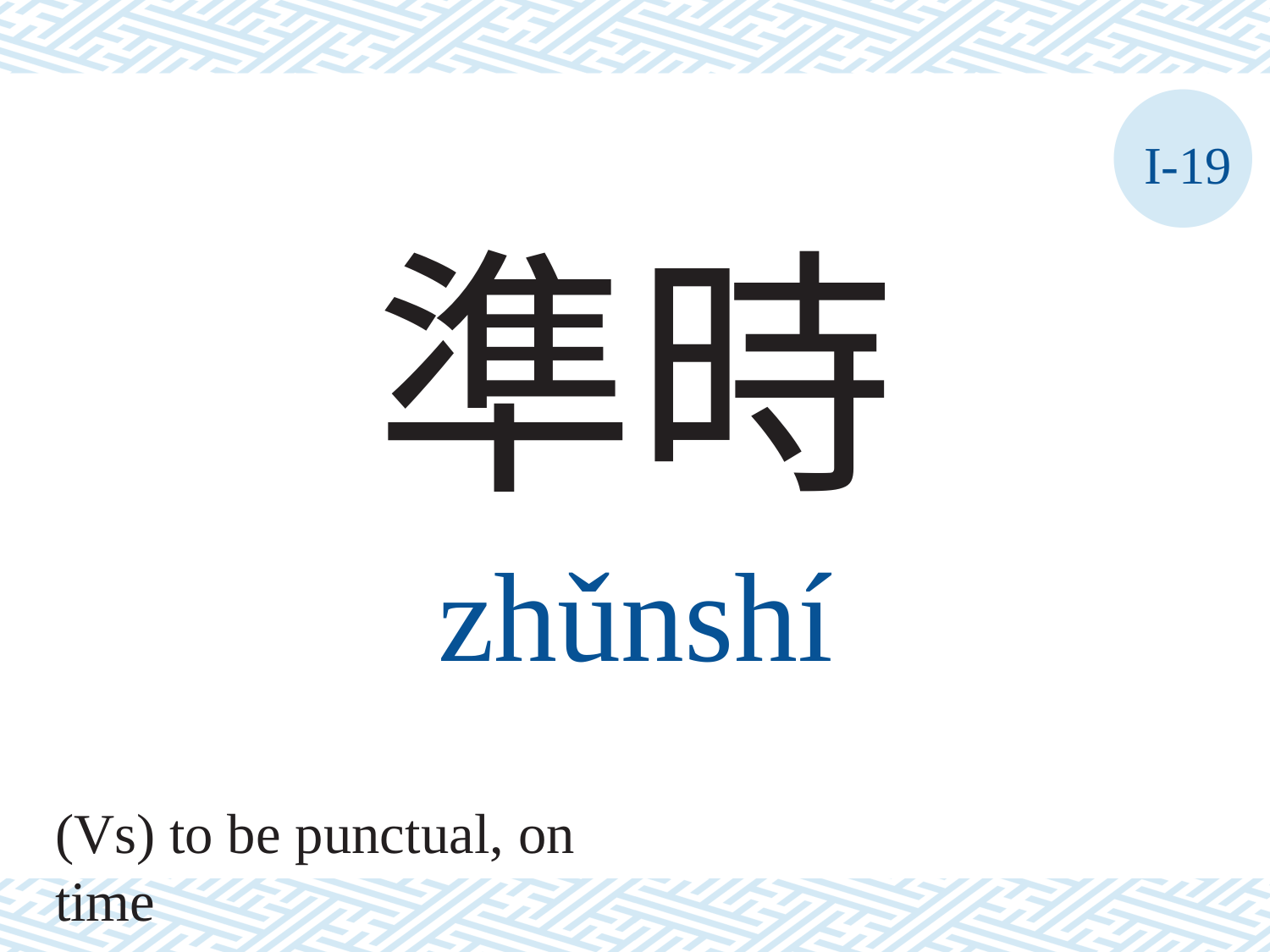

I-19
準時
zhǔnshí
(Vs) to be punctual, on time